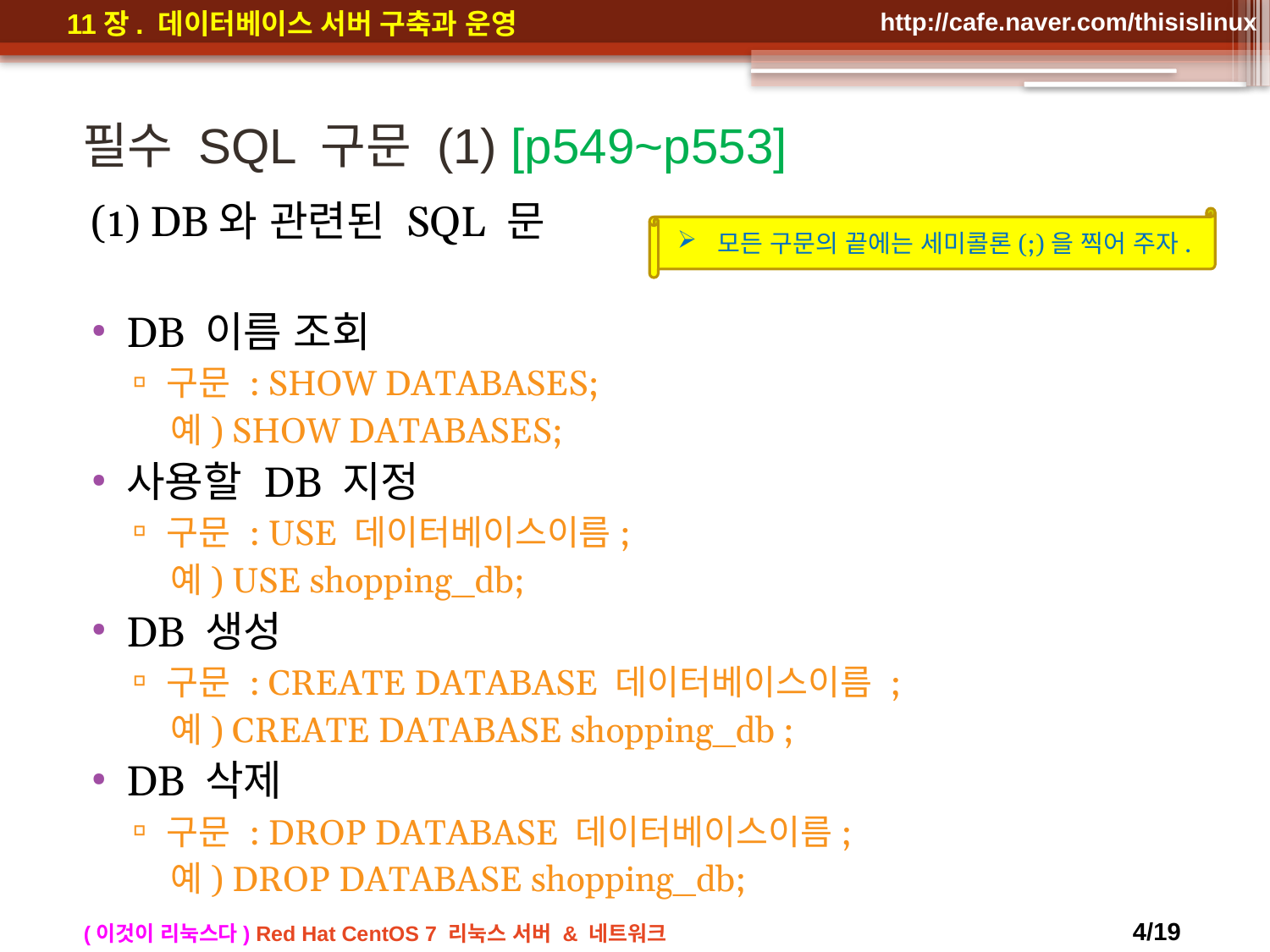

# 필수 SQL 구문 (1) [p549~p553]
(1) DB와 관련된 SQL 문

DB 이름 조회
구문 : SHOW DATABASES;
   예) SHOW DATABASES;
사용할 DB 지정
구문 : USE 데이터베이스이름;
   예) USE shopping_db;
DB 생성
구문 : CREATE DATABASE 데이터베이스이름 ;
   예) CREATE DATABASE shopping_db ;
DB 삭제
구문 : DROP DATABASE 데이터베이스이름;
   예) DROP DATABASE shopping_db;

모든 구문의 끝에는 세미콜론(;)을 찍어 주자.